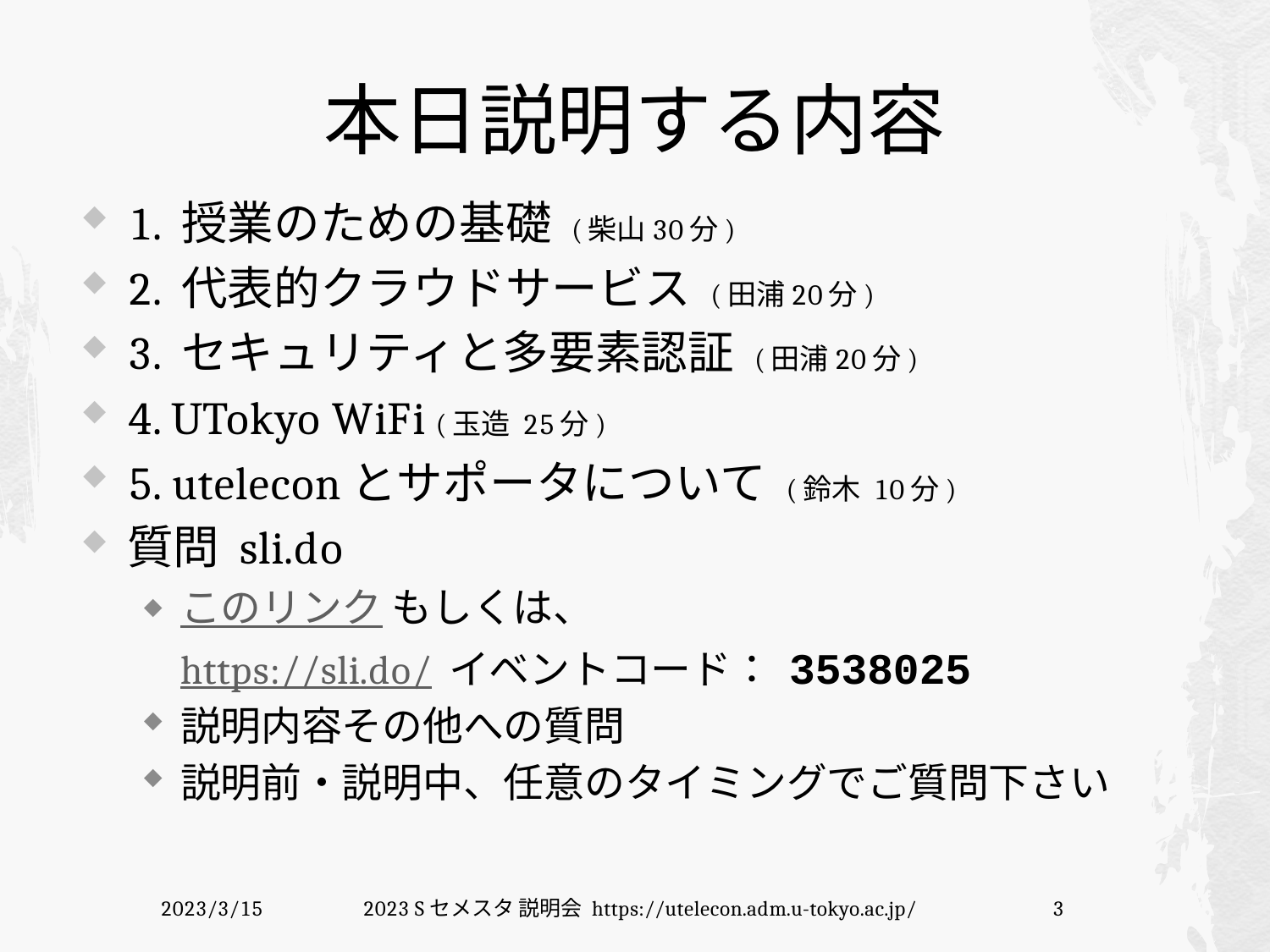

# 本日説明する内容
1. 授業のための基礎 (柴山30分)
2. 代表的クラウドサービス (田浦20分)
3. セキュリティと多要素認証 (田浦20分)
4. UTokyo WiFi (玉造 25分)
5. uteleconとサポータについて (鈴木 10分)
質問 sli.do
このリンク もしくは、
https://sli.do/ イベントコード： 3538025
説明内容その他への質問
説明前・説明中、任意のタイミングでご質問下さい

2023/3/15
2023 Sセメスタ 説明会 https://utelecon.adm.u-tokyo.ac.jp/
3